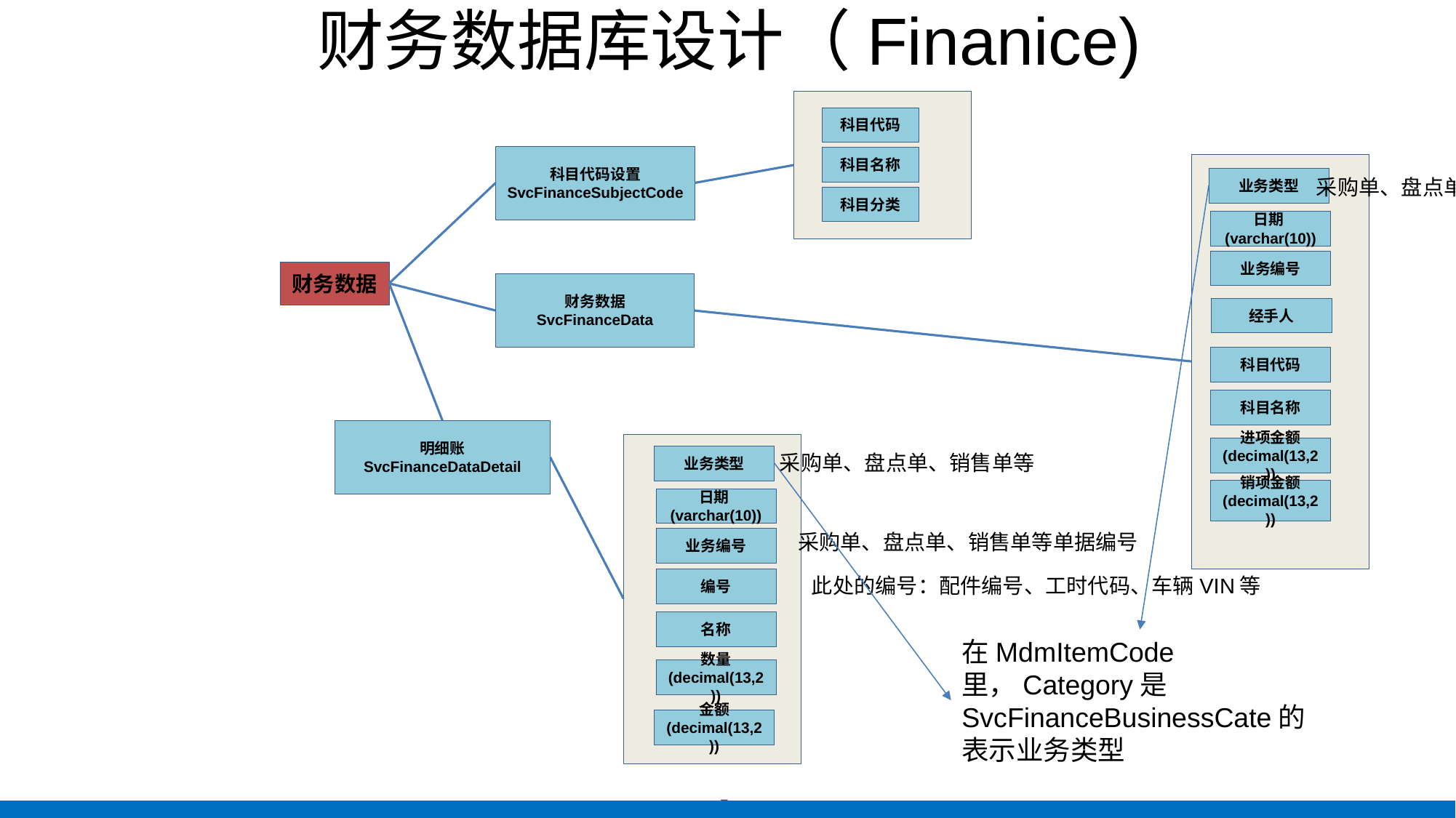

# 财务数据库设计（Finanice)

科目代码
科目代码设置
SvcFinanceSubjectCode
科目名称

业务类型
采购单、盘点单、销售单等
科目分类
日期(varchar(10))
业务编号
财务数据
财务数据
SvcFinanceData
经手人
科目代码
科目名称
明细账
SvcFinanceDataDetail

进项金额
(decimal(13,2))
采购单、盘点单、销售单等
业务类型
销项金额
(decimal(13,2))
日期(varchar(10))
采购单、盘点单、销售单等单据编号
业务编号
此处的编号：配件编号、工时代码、车辆VIN等
编号
名称
在MdmItemCode里，Category是SvcFinanceBusinessCate的表示业务类型
数量
(decimal(13,2))
金额
(decimal(13,2))